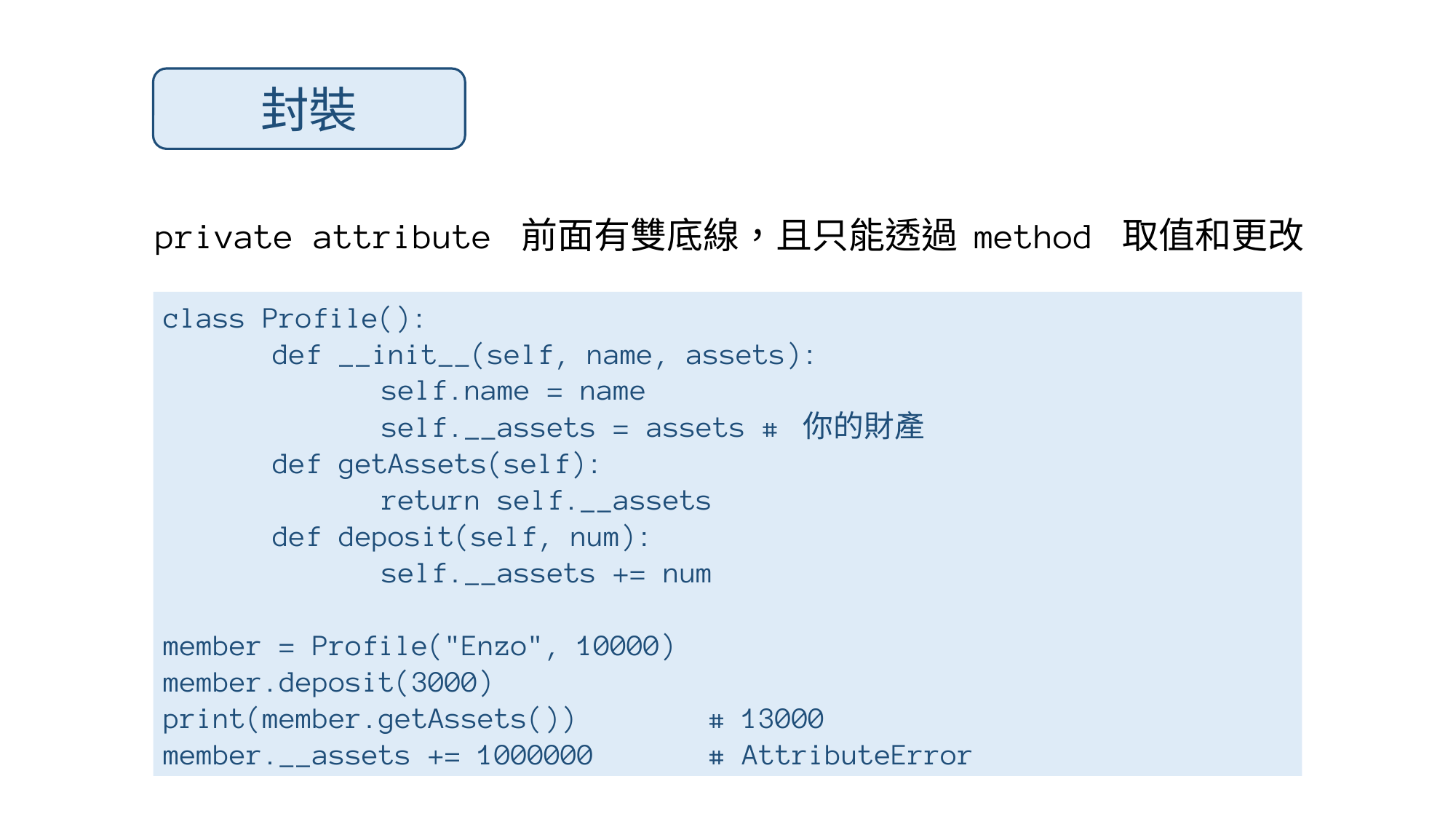

封裝
private attribute 前面有雙底線，且只能透過 method 取值和更改
class Profile():
	def __init__(self, name, assets):
		self.name = name
		self.__assets = assets # 你的財產
	def getAssets(self):
		return self.__assets
	def deposit(self, num):
		self.__assets += num

member = Profile("Enzo", 10000)
member.deposit(3000)
print(member.getAssets())		# 13000
member.__assets += 1000000		# AttributeError